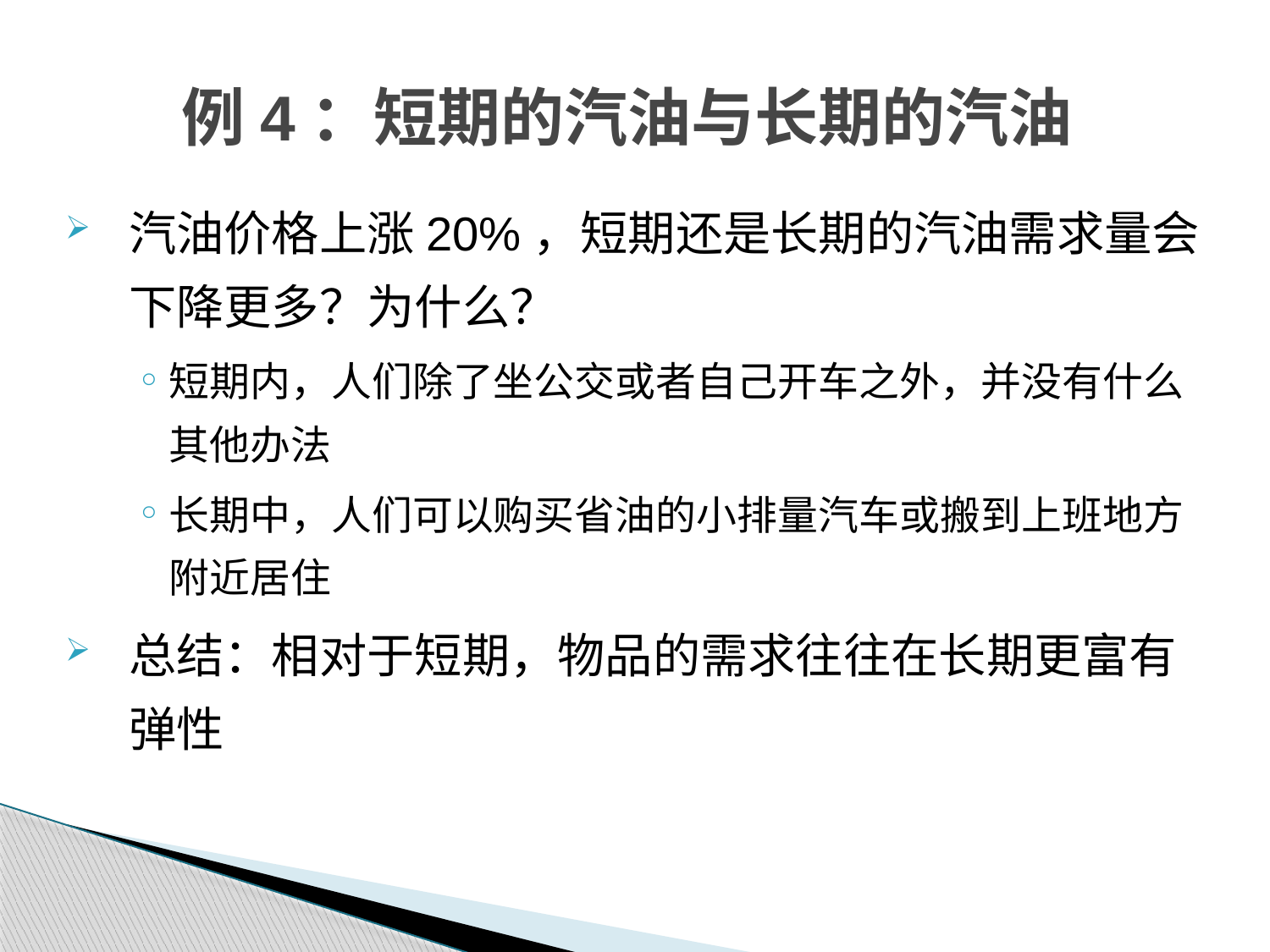

例4：短期的汽油与长期的汽油
汽油价格上涨20%，短期还是长期的汽油需求量会下降更多？为什么？
短期内，人们除了坐公交或者自己开车之外，并没有什么其他办法
长期中，人们可以购买省油的小排量汽车或搬到上班地方附近居住
总结：相对于短期，物品的需求往往在长期更富有弹性